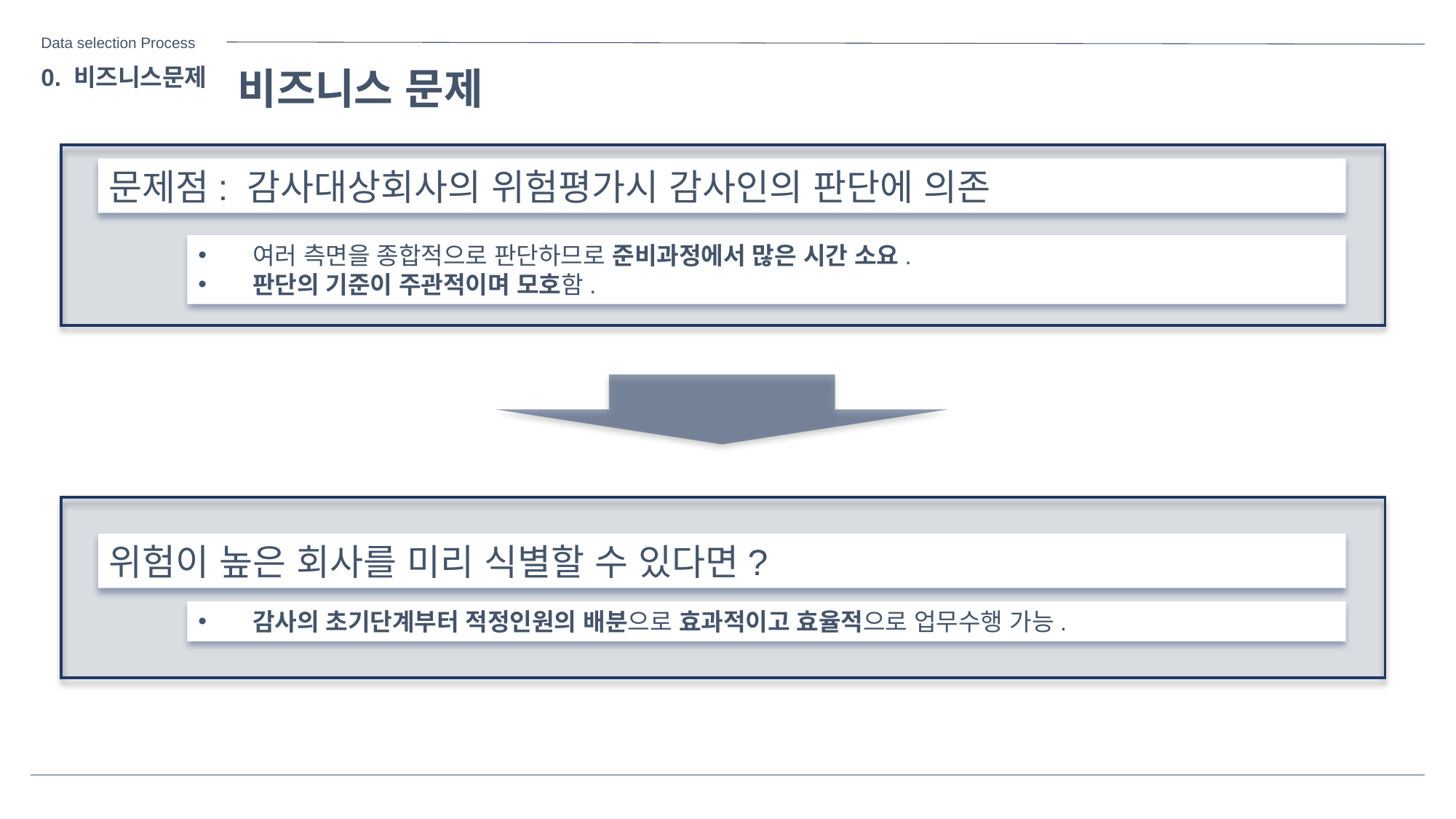

Data selection Process
0. 비즈니스문제
비즈니스 문제

문제점: 감사대상회사의 위험평가시 감사인의 판단에 의존
여러 측면을 종합적으로 판단하므로 준비과정에서 많은 시간 소요.
판단의 기준이 주관적이며 모호함.

위험이 높은 회사를 미리 식별할 수 있다면?
감사의 초기단계부터 적정인원의 배분으로 효과적이고 효율적으로 업무수행 가능.